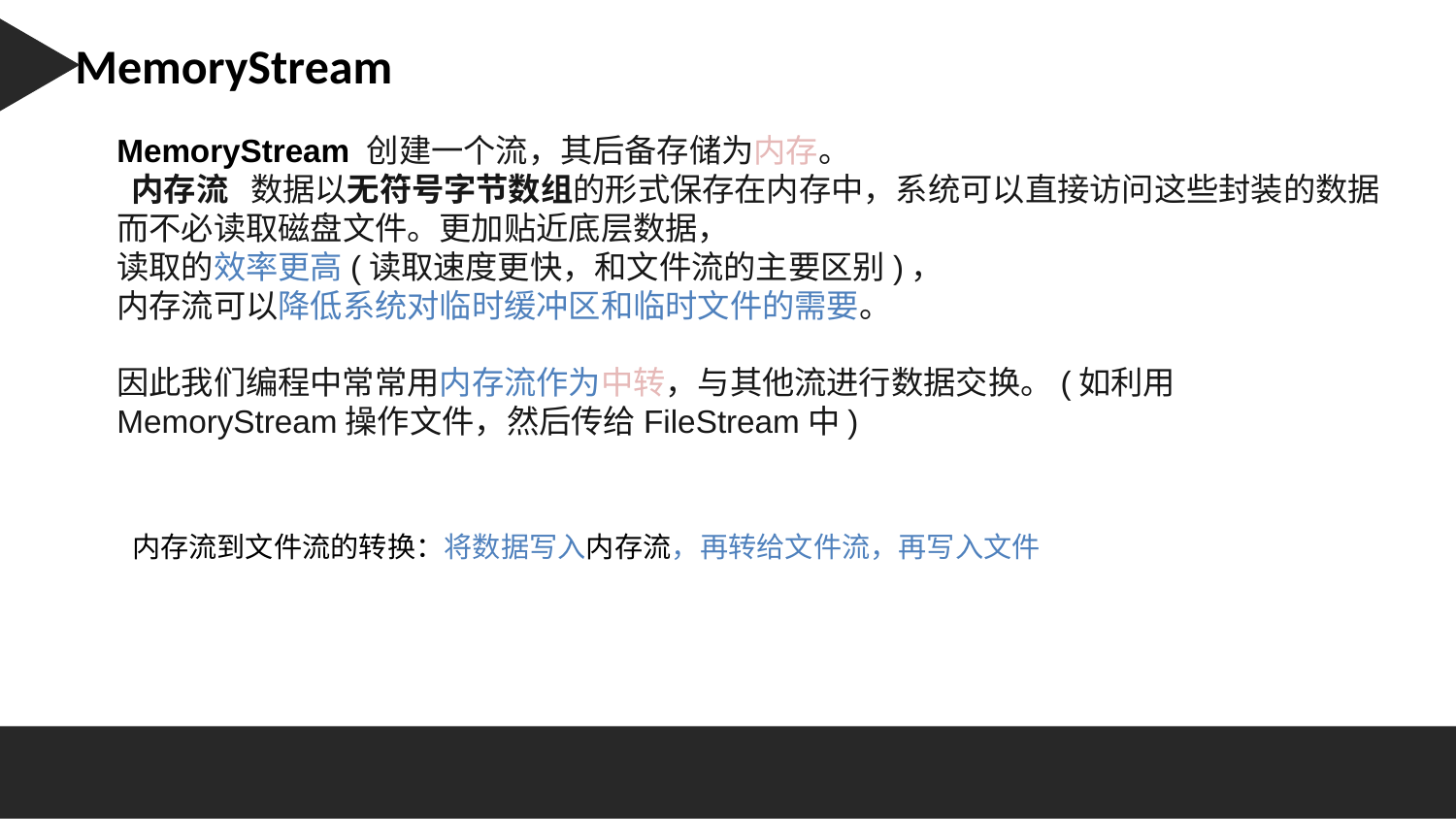

Character 字符串：

MemoryStream
MemoryStream 创建一个流，其后备存储为内存。
 内存流   数据以无符号字节数组的形式保存在内存中，系统可以直接访问这些封装的数据而不必读取磁盘文件。更加贴近底层数据，
读取的效率更高(读取速度更快，和文件流的主要区别)，
内存流可以降低系统对临时缓冲区和临时文件的需要。

因此我们编程中常常用内存流作为中转，与其他流进行数据交换。(如利用MemoryStream操作文件，然后传给FileStream中)
stringWriter
内存流到文件流的转换：将数据写入内存流，再转给文件流，再写入文件